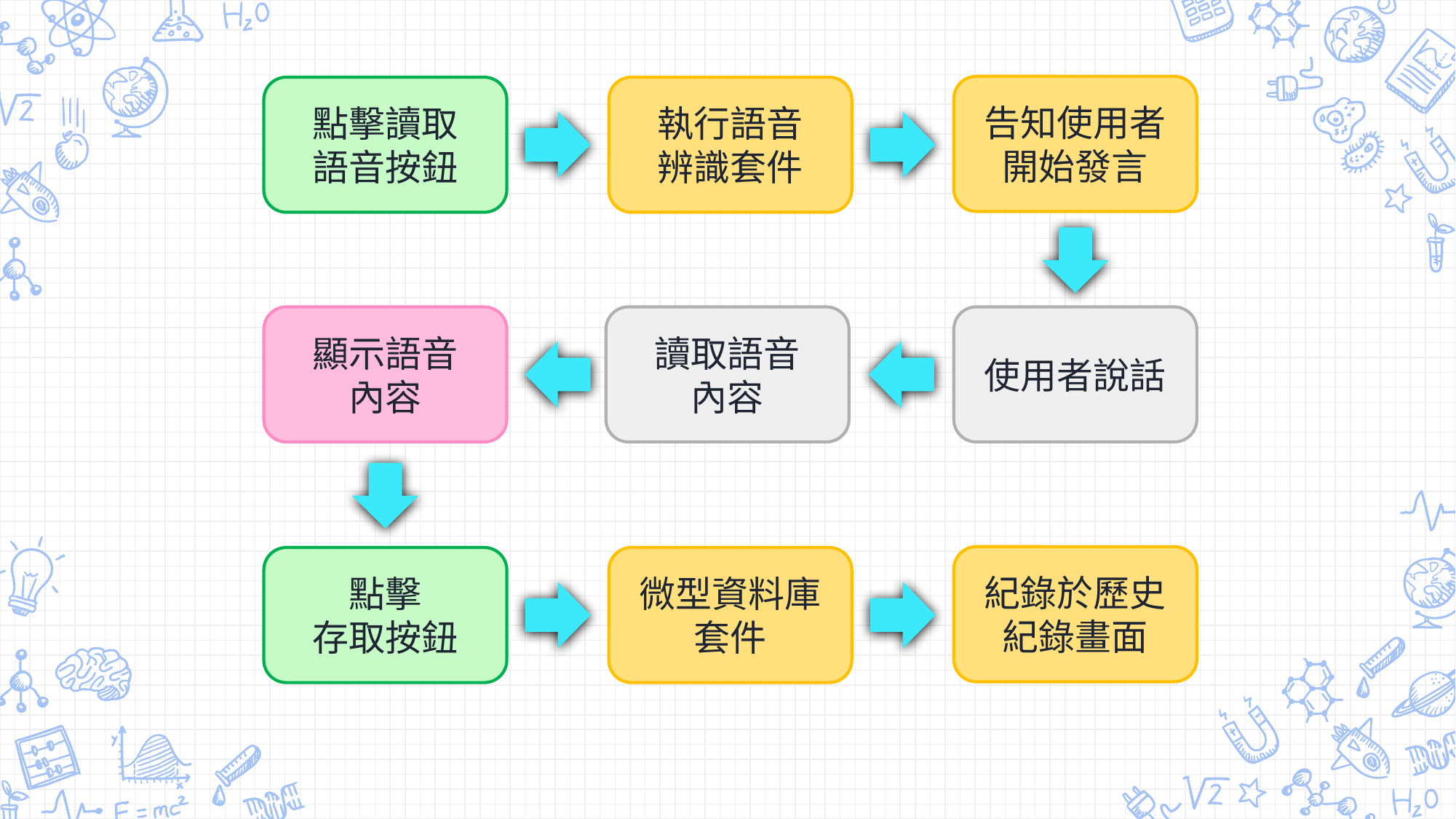

告知使用者開始發言
點擊讀取
語音按鈕
執行語音
辨識套件

顯示語音
內容
讀取語音
內容
使用者說話

紀錄於歷史紀錄畫面
點擊
存取按鈕
微型資料庫套件